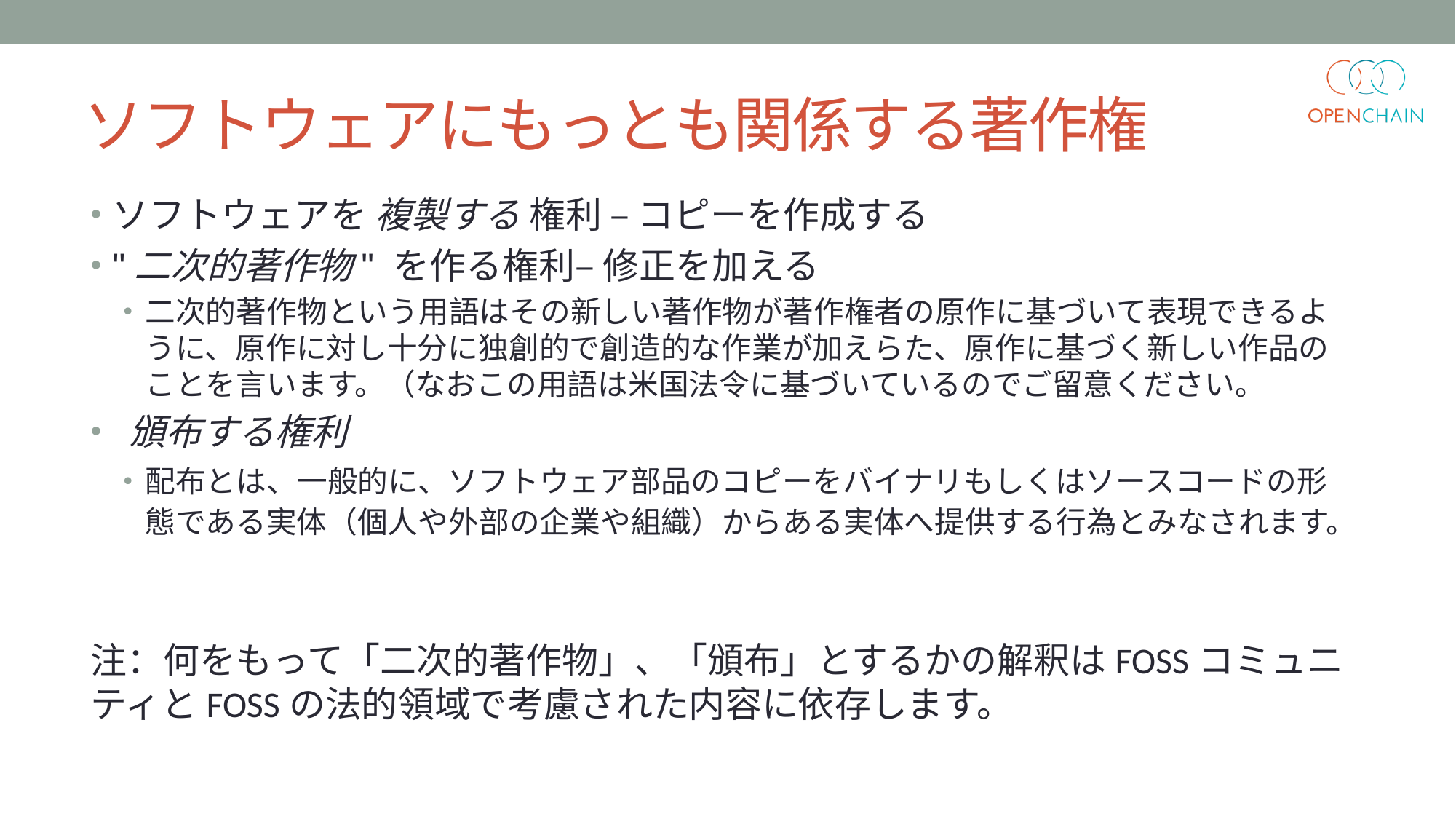

# ソフトウェアにもっとも関係する著作権
ソフトウェアを 複製する 権利 – コピーを作成する
"二次的著作物" を作る権利– 修正を加える
二次的著作物という用語はその新しい著作物が著作権者の原作に基づいて表現できるように、原作に対し十分に独創的で創造的な作業が加えらた、原作に基づく新しい作品のことを言います。（なおこの用語は米国法令に基づいているのでご留意ください。
 頒布する権利
配布とは、一般的に、ソフトウェア部品のコピーをバイナリもしくはソースコードの形態である実体（個人や外部の企業や組織）からある実体へ提供する行為とみなされます。

注：何をもって「二次的著作物」、「頒布」とするかの解釈はFOSSコミュニティとFOSSの法的領域で考慮された内容に依存します。